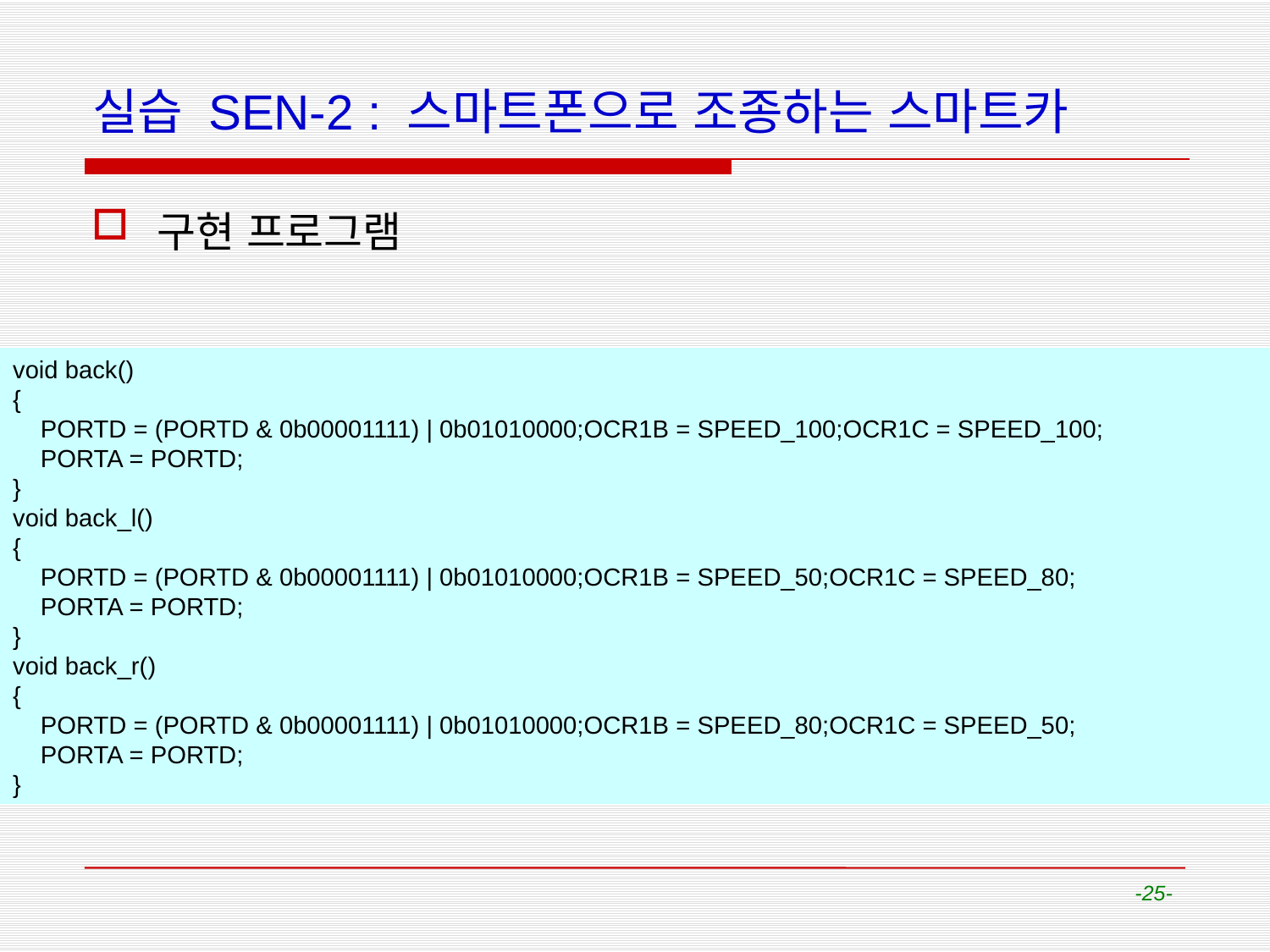

# 실습 SEN-2 : 스마트폰으로 조종하는 스마트카
구현 프로그램
void back()
{
    PORTD = (PORTD & 0b00001111) | 0b01010000;OCR1B = SPEED_100;OCR1C = SPEED_100;
    PORTA = PORTD;
}
void back_l()
{
    PORTD = (PORTD & 0b00001111) | 0b01010000;OCR1B = SPEED_50;OCR1C = SPEED_80;
    PORTA = PORTD;
}
void back_r()
{
    PORTD = (PORTD & 0b00001111) | 0b01010000;OCR1B = SPEED_80;OCR1C = SPEED_50;
    PORTA = PORTD;
}
-25-